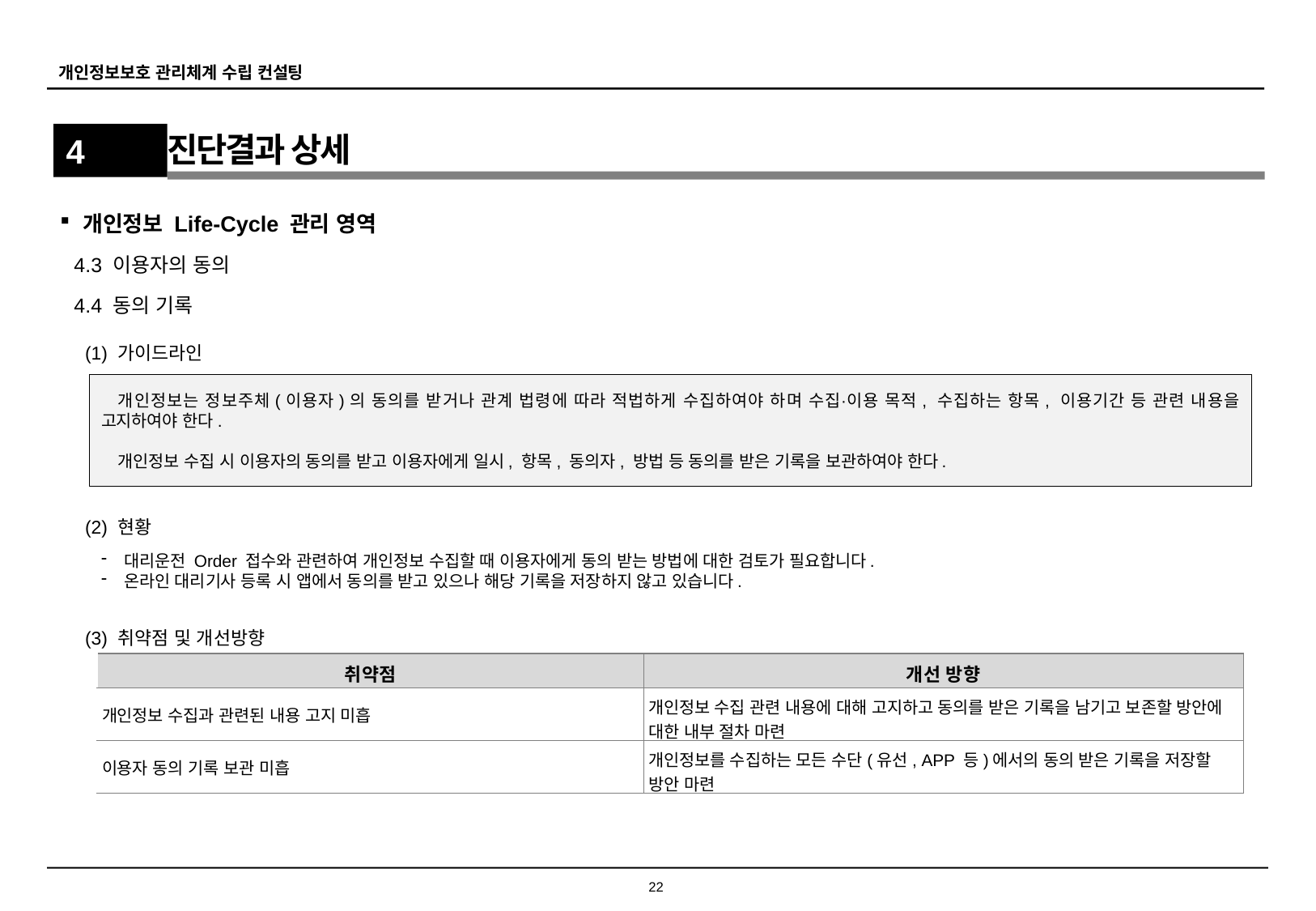

4
진단결과 상세

개인정보 Life-Cycle 관리 영역
4.3 이용자의 동의
4.4 동의 기록
(1) 가이드라인
개인정보는 정보주체(이용자)의 동의를 받거나 관계 법령에 따라 적법하게 수집하여야 하며 수집∙이용 목적, 수집하는 항목, 이용기간 등 관련 내용을 고지하여야 한다.

개인정보 수집 시 이용자의 동의를 받고 이용자에게 일시, 항목, 동의자, 방법 등 동의를 받은 기록을 보관하여야 한다.
(2) 현황
대리운전 Order 접수와 관련하여 개인정보 수집할 때 이용자에게 동의 받는 방법에 대한 검토가 필요합니다.
온라인 대리기사 등록 시 앱에서 동의를 받고 있으나 해당 기록을 저장하지 않고 있습니다.
(3) 취약점 및 개선방향
| 취약점 | 개선 방향 |
| --- | --- |
| 개인정보 수집과 관련된 내용 고지 미흡 | 개인정보 수집 관련 내용에 대해 고지하고 동의를 받은 기록을 남기고 보존할 방안에 대한 내부 절차 마련 |
| 이용자 동의 기록 보관 미흡 | 개인정보를 수집하는 모든 수단(유선, APP 등)에서의 동의 받은 기록을 저장할 방안 마련 |